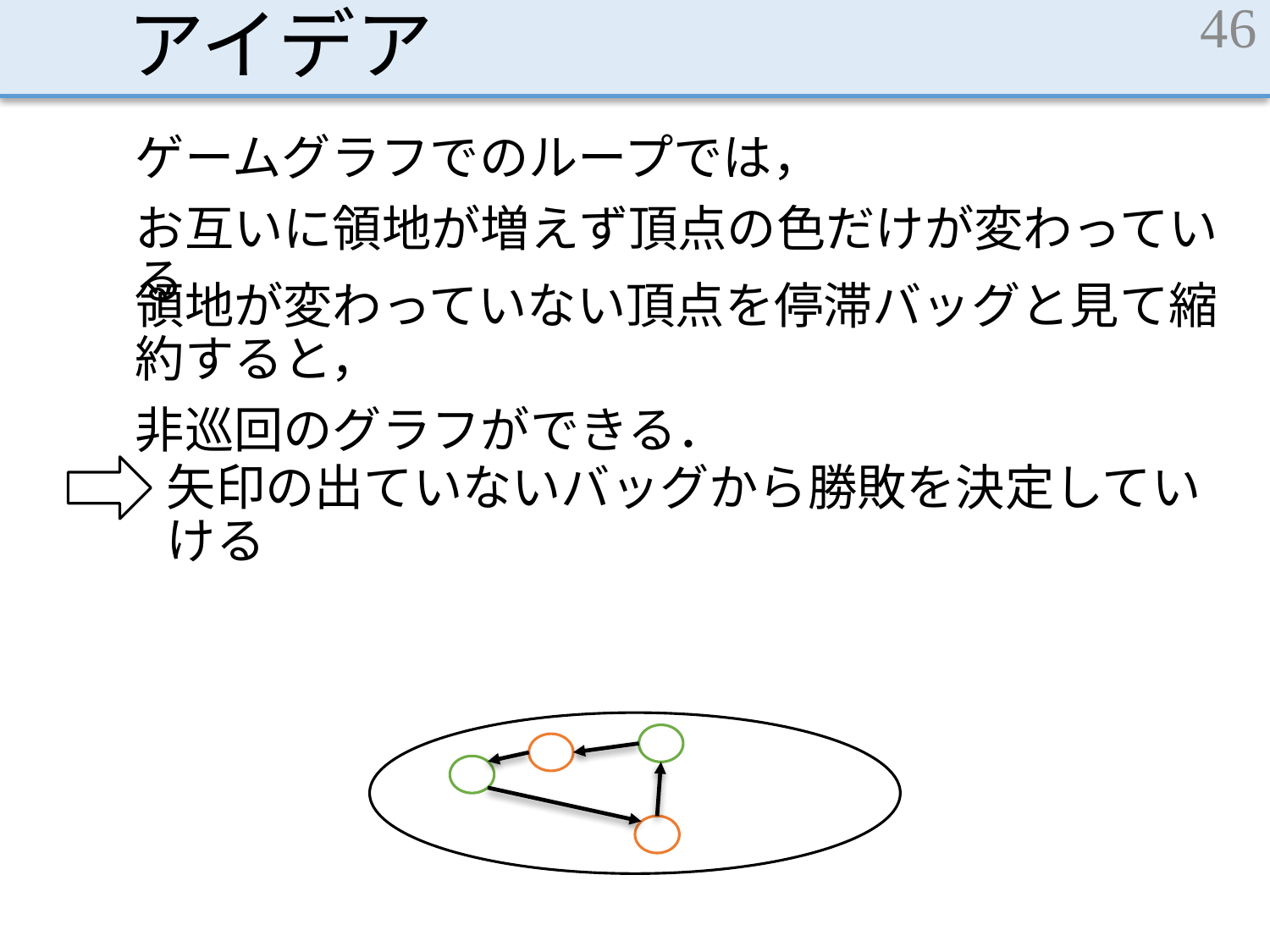

# アイデア
46
ゲームグラフでのループでは，
お互いに領地が増えず頂点の色だけが変わっている
領地が変わっていない頂点を停滞バッグと見て縮約すると，
非巡回のグラフができる．

矢印の出ていないバッグから勝敗を決定していける